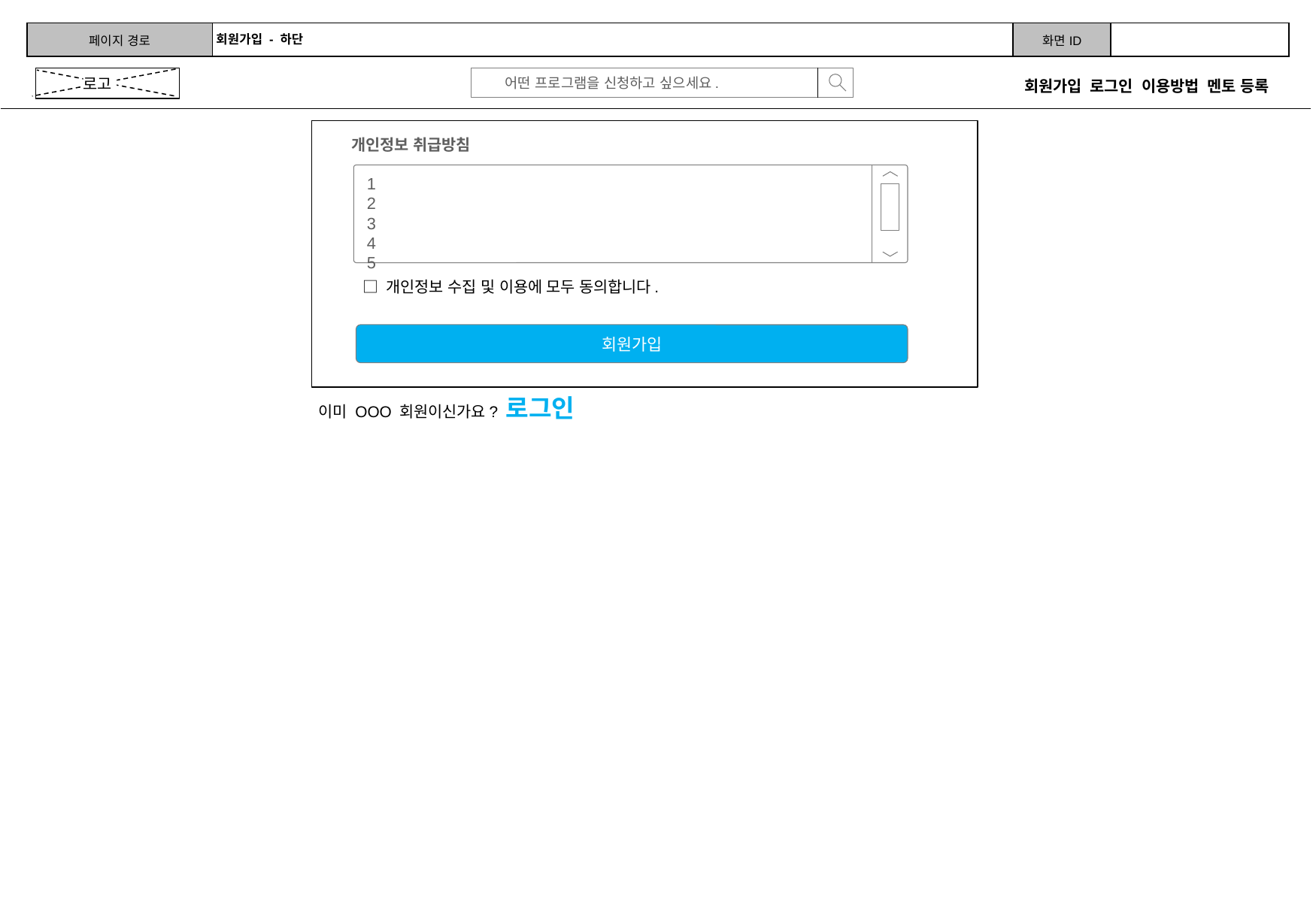

회원가입 - 하단
어떤 프로그램을 신청하고 싶으세요.

회원가입  로그인  이용방법  멘토 등록
로고

개인정보 취급방침
1
2
3
4
5

□ 개인정보 수집 및 이용에 모두 동의합니다.
회원가입
이미 OOO 회원이신가요? 로그인